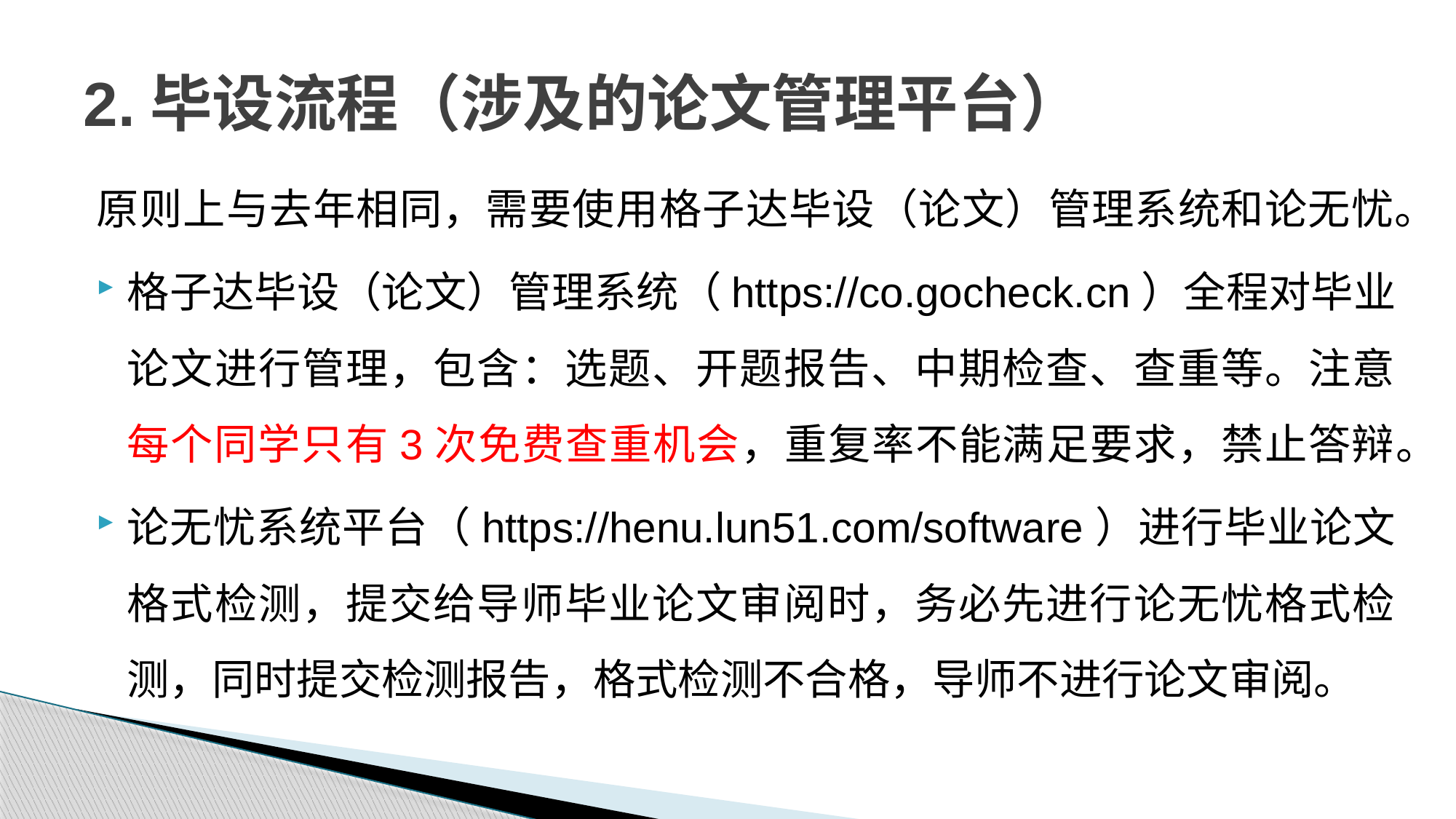

# 2.毕设流程（涉及的论文管理平台）
原则上与去年相同，需要使用格子达毕设（论文）管理系统和论无忧。
格子达毕设（论文）管理系统（https://co.gocheck.cn）全程对毕业论文进行管理，包含：选题、开题报告、中期检查、查重等。注意每个同学只有3次免费查重机会，重复率不能满足要求，禁止答辩。
论无忧系统平台（https://henu.lun51.com/software）进行毕业论文格式检测，提交给导师毕业论文审阅时，务必先进行论无忧格式检测，同时提交检测报告，格式检测不合格，导师不进行论文审阅。